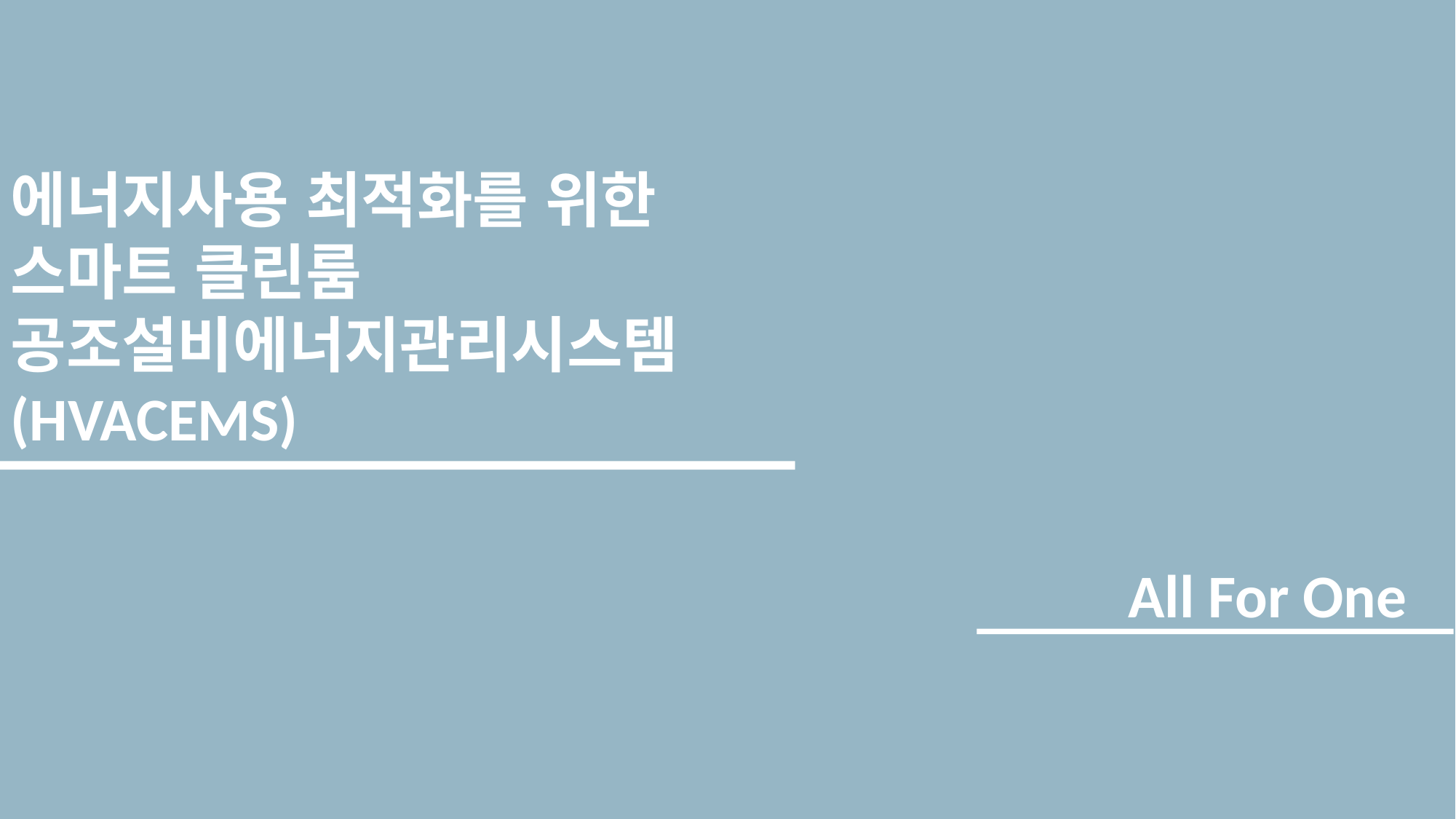

에너지사용 최적화를 위한
스마트 클린룸
공조설비에너지관리시스템
(HVACEMS)

All For One